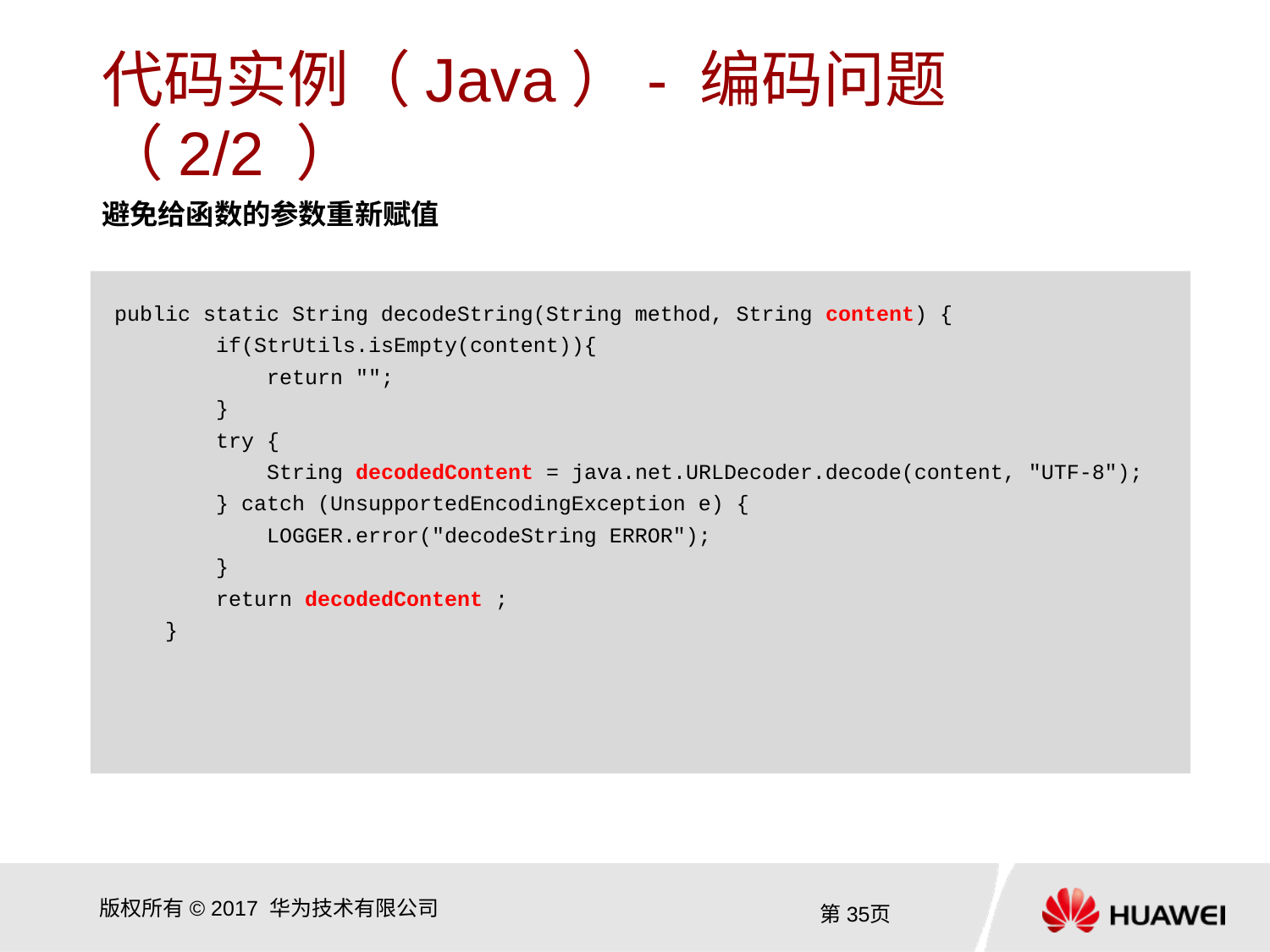

# 代码实例（Java）- 编码问题（2/2 ）
避免给函数的参数重新赋值

 public static String decodeString(String method, String content) {
         if(StrUtils.isEmpty(content)){
             return "";
         }
         try {
             String decodedContent = java.net.URLDecoder.decode(content, "UTF-8");
         } catch (UnsupportedEncodingException e) {
             LOGGER.error("decodeString ERROR");
         }
         return decodedContent ;
     }